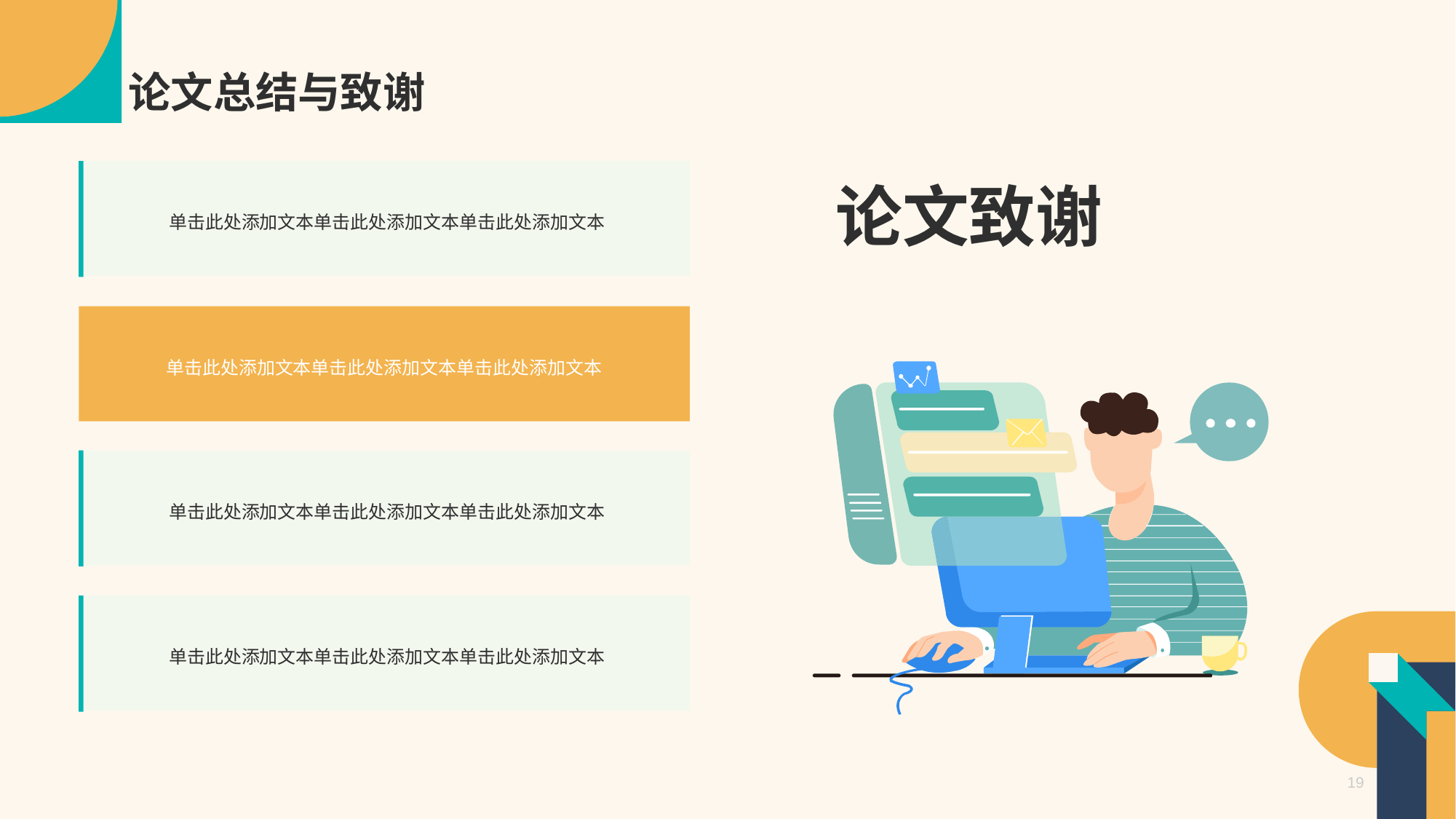

# 论文总结与致谢

单击此处添加文本单击此处添加文本单击此处添加文本
单击此处添加文本单击此处添加文本单击此处添加文本

单击此处添加文本单击此处添加文本单击此处添加文本

单击此处添加文本单击此处添加文本单击此处添加文本
论文致谢

19